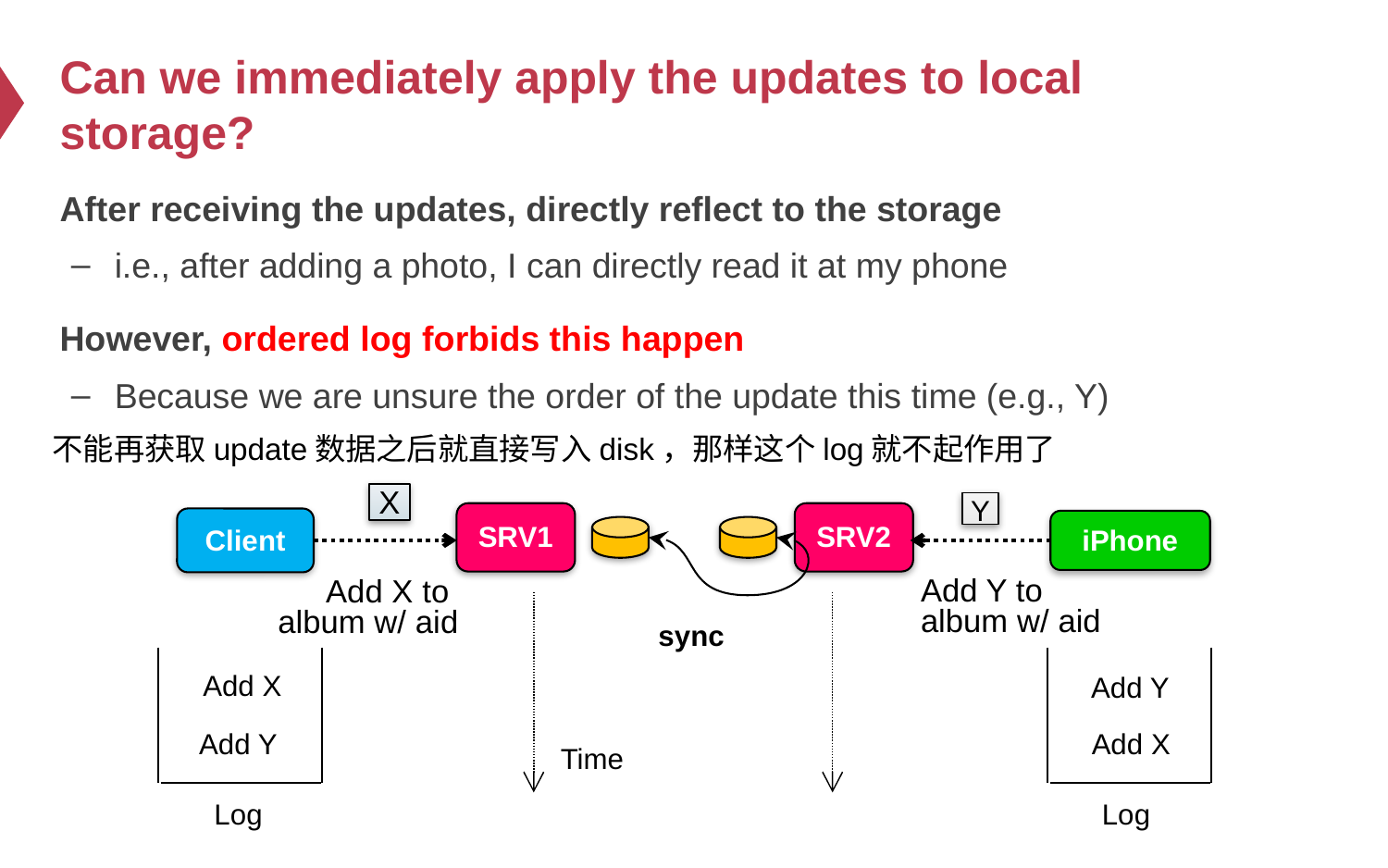

# Can we immediately apply the updates to local storage?
After receiving the updates, directly reflect to the storage
i.e., after adding a photo, I can directly read it at my phone
However, ordered log forbids this happen
Because we are unsure the order of the update this time (e.g., Y)
不能再获取update数据之后就直接写入disk，那样这个log就不起作用了
X
Y
SRV1
SRV2
Client
iPhone

Add Y to
album w/ aid
Add X to
album w/ aid
sync
Add X
Add Y
Add Y
Add X
Time
Log
Log
43